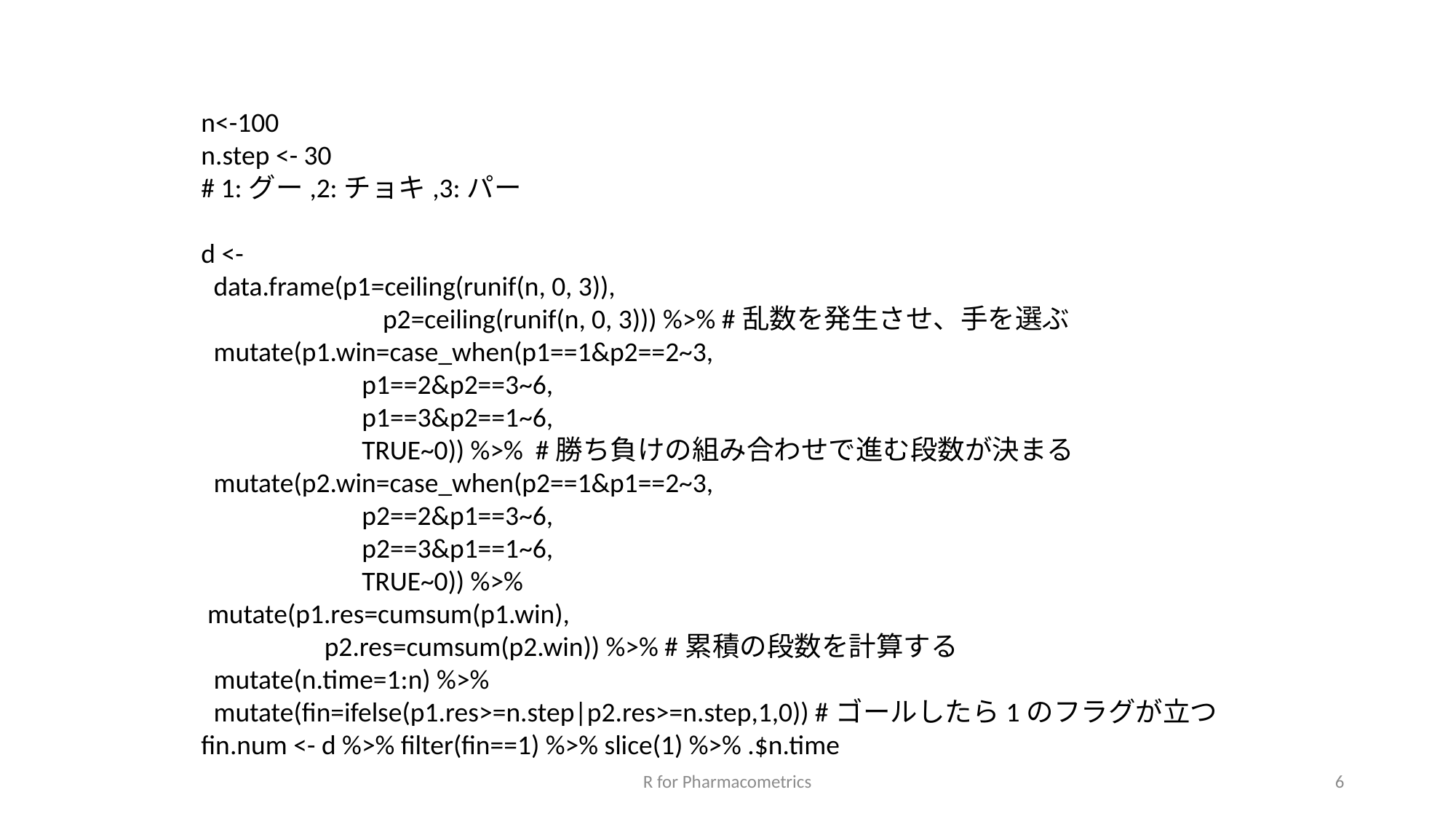

n<-100
n.step <- 30
# 1:グー,2:チョキ,3:パー

d <-
  data.frame(p1=ceiling(runif(n, 0, 3)),
             　　　 p2=ceiling(runif(n, 0, 3))) %>% #乱数を発生させ、手を選ぶ
  mutate(p1.win=case_when(p1==1&p2==2~3,
                          p1==2&p2==3~6,
                          p1==3&p2==1~6,
                          TRUE~0)) %>%  #勝ち負けの組み合わせで進む段数が決まる
  mutate(p2.win=case_when(p2==1&p1==2~3,
                          p2==2&p1==3~6,
                          p2==3&p1==1~6,
                          TRUE~0)) %>%
 mutate(p1.res=cumsum(p1.win),
         　　p2.res=cumsum(p2.win)) %>% #累積の段数を計算する
  mutate(n.time=1:n) %>%
  mutate(fin=ifelse(p1.res>=n.step|p2.res>=n.step,1,0)) #ゴールしたら1のフラグが立つ
fin.num <- d %>% filter(fin==1) %>% slice(1) %>% .$n.time
R for Pharmacometrics
6